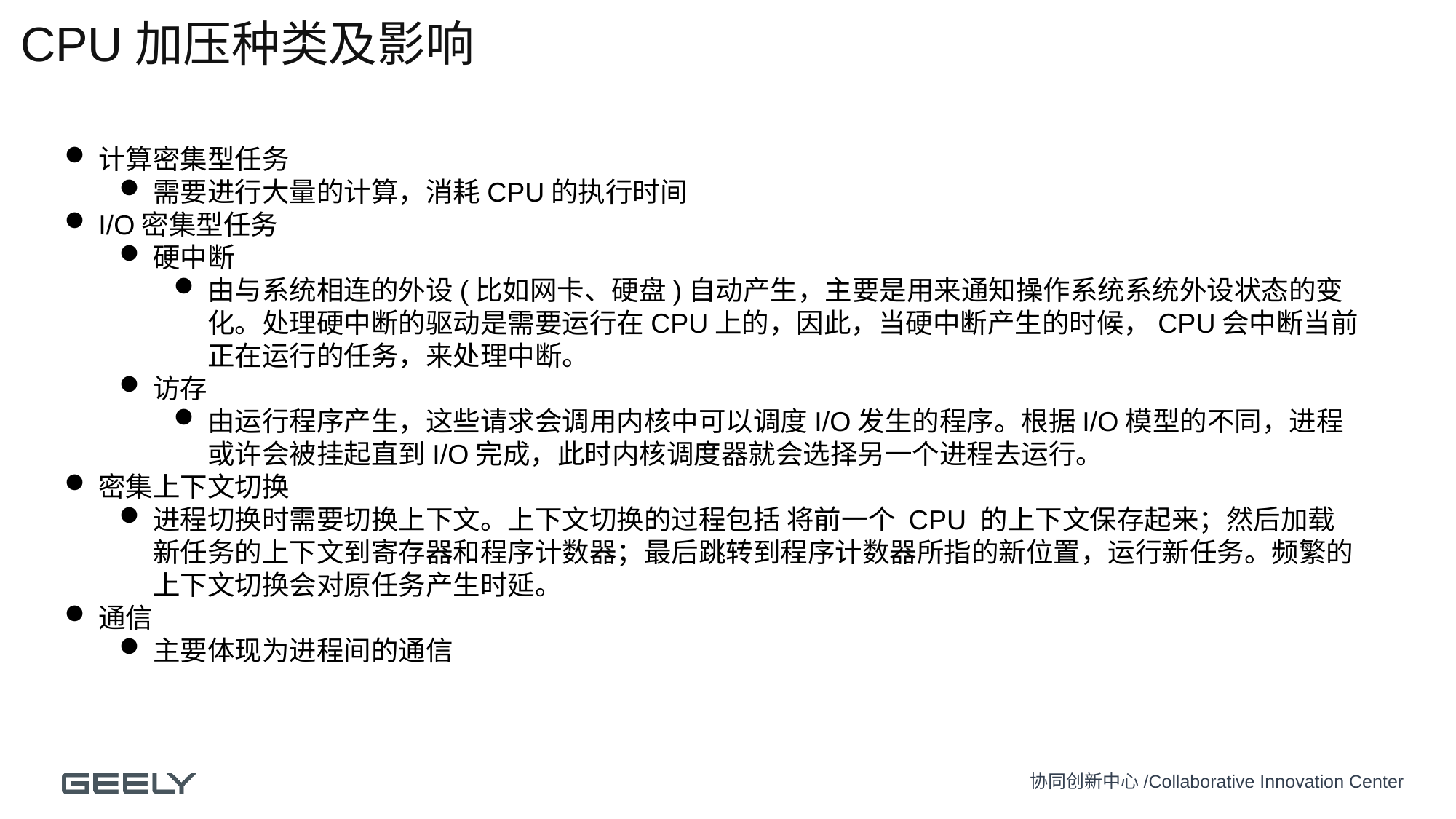

CPU加压种类及影响
计算密集型任务
需要进行大量的计算，消耗CPU的执行时间
I/O密集型任务
硬中断
由与系统相连的外设(比如网卡、硬盘)自动产生，主要是用来通知操作系统系统外设状态的变化。处理硬中断的驱动是需要运行在CPU上的，因此，当硬中断产生的时候，CPU会中断当前正在运行的任务，来处理中断。
访存
由运行程序产生，这些请求会调用内核中可以调度I/O发生的程序。根据I/O模型的不同，进程或许会被挂起直到I/O完成，此时内核调度器就会选择另一个进程去运行。
密集上下文切换
进程切换时需要切换上下文。上下文切换的过程包括 将前一个 CPU 的上下文保存起来；然后加载新任务的上下文到寄存器和程序计数器；最后跳转到程序计数器所指的新位置，运行新任务。频繁的上下文切换会对原任务产生时延。
通信
主要体现为进程间的通信